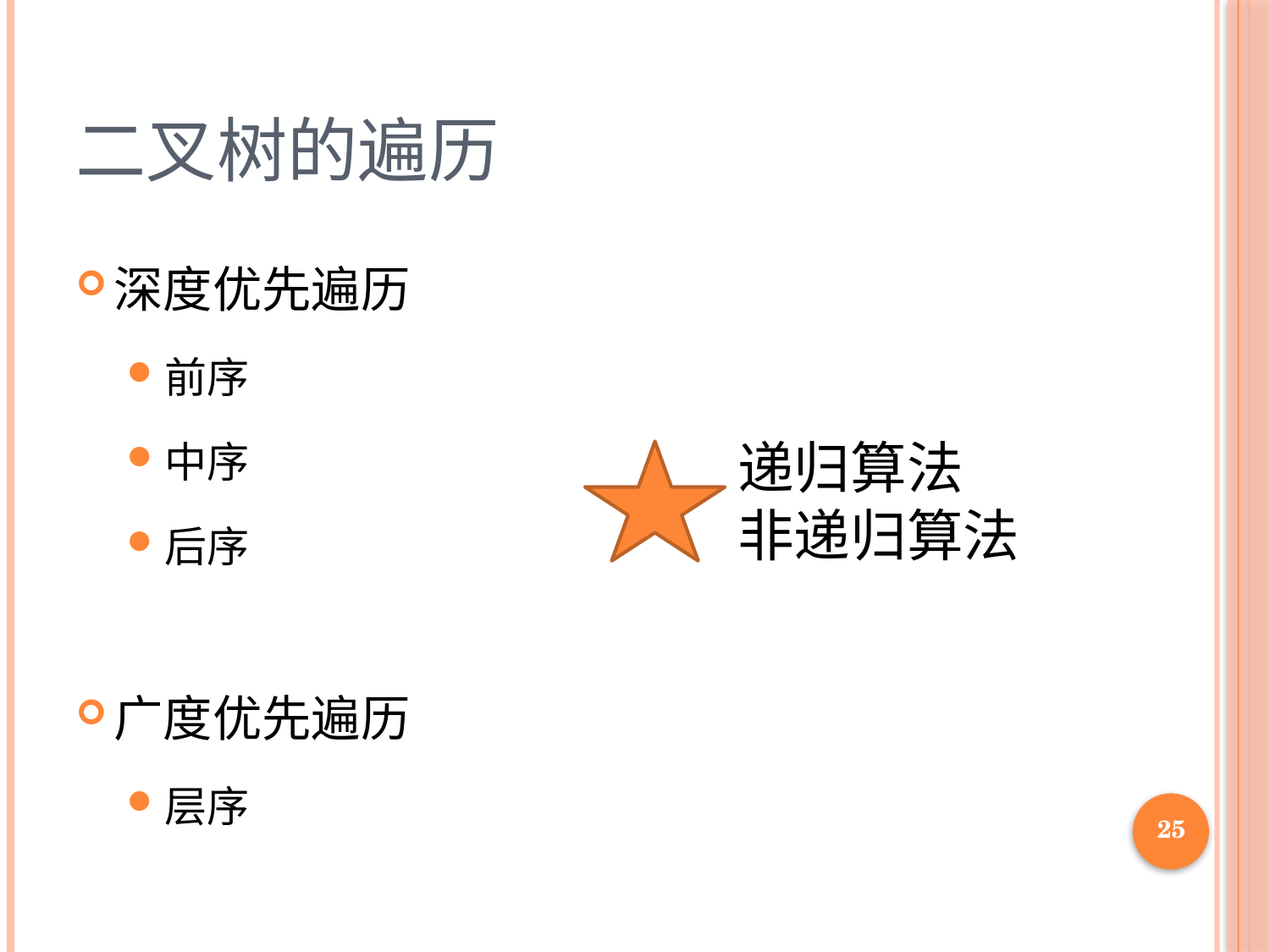

# 二叉树的遍历
深度优先遍历
前序
中序
后序

广度优先遍历
层序
递归算法
非递归算法

25